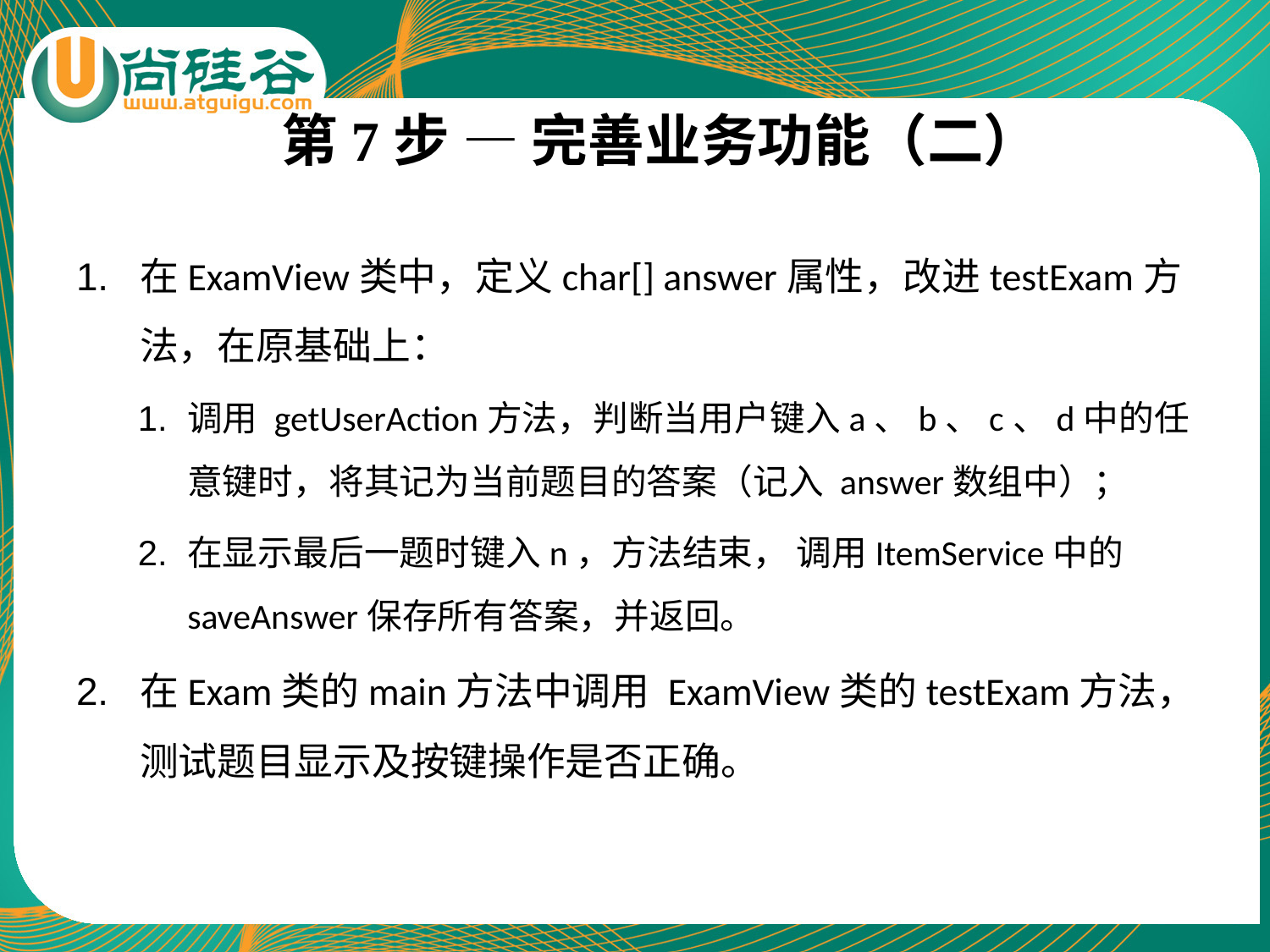

# 第7步 — 完善业务功能（二）
在ExamView类中，定义char[] answer属性，改进testExam方法，在原基础上：
调用 getUserAction方法，判断当用户键入a、b、c、d中的任意键时，将其记为当前题目的答案（记入 answer数组中）；
在显示最后一题时键入n，方法结束， 调用ItemService中的saveAnswer保存所有答案，并返回。
在Exam类的main方法中调用 ExamView类的testExam方法，测试题目显示及按键操作是否正确。